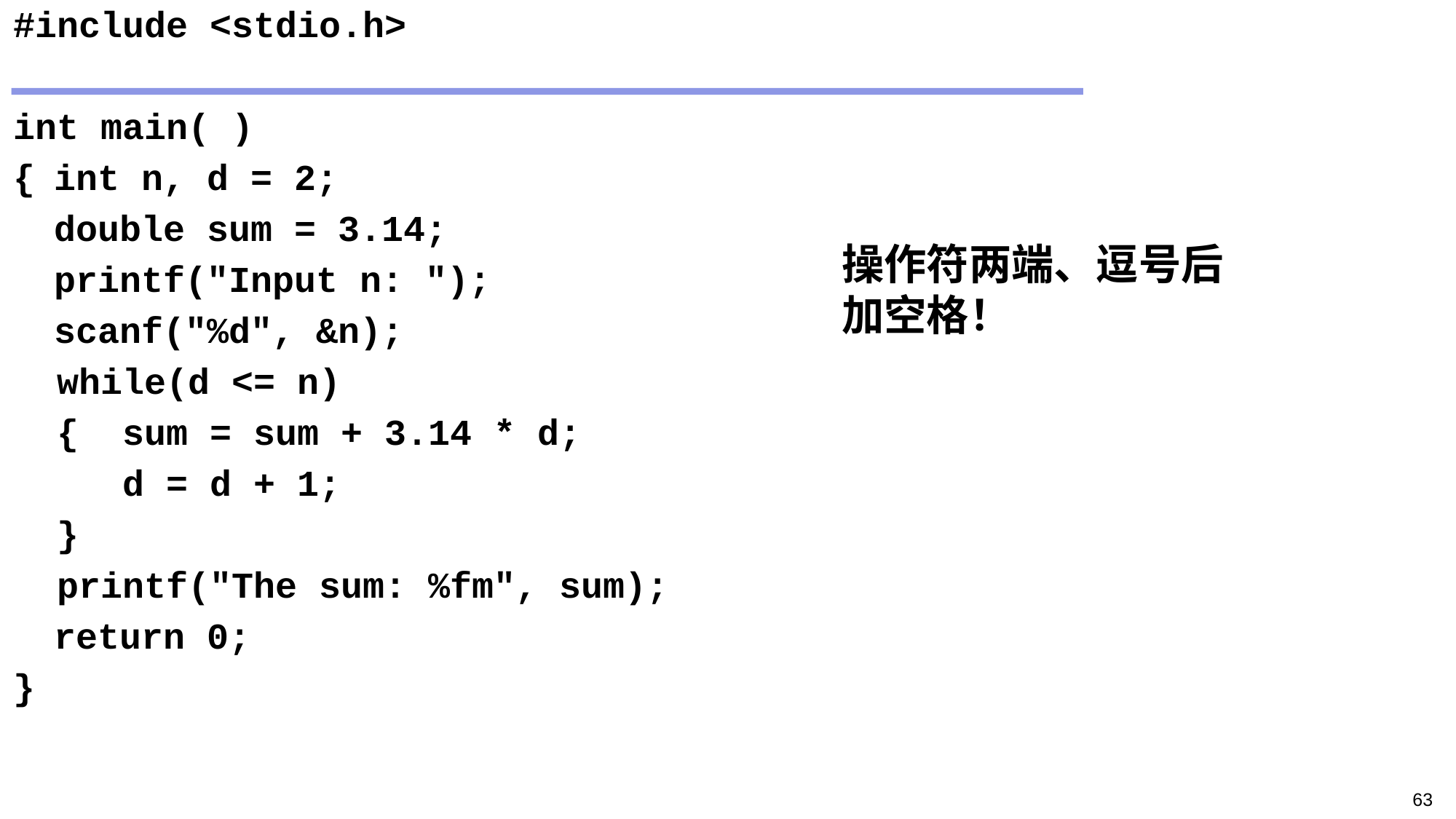

#include <stdio.h>

int main( )
{	int n, d = 2;
	double sum = 3.14;
	printf("Input n: ");
	scanf("%d", &n);
  while(d <= n)
  {	sum = sum + 3.14 * d;
	d = d + 1;
  }
  printf("The sum: %fm", sum);
	return 0;
}

操作符两端、逗号后加空格！
63